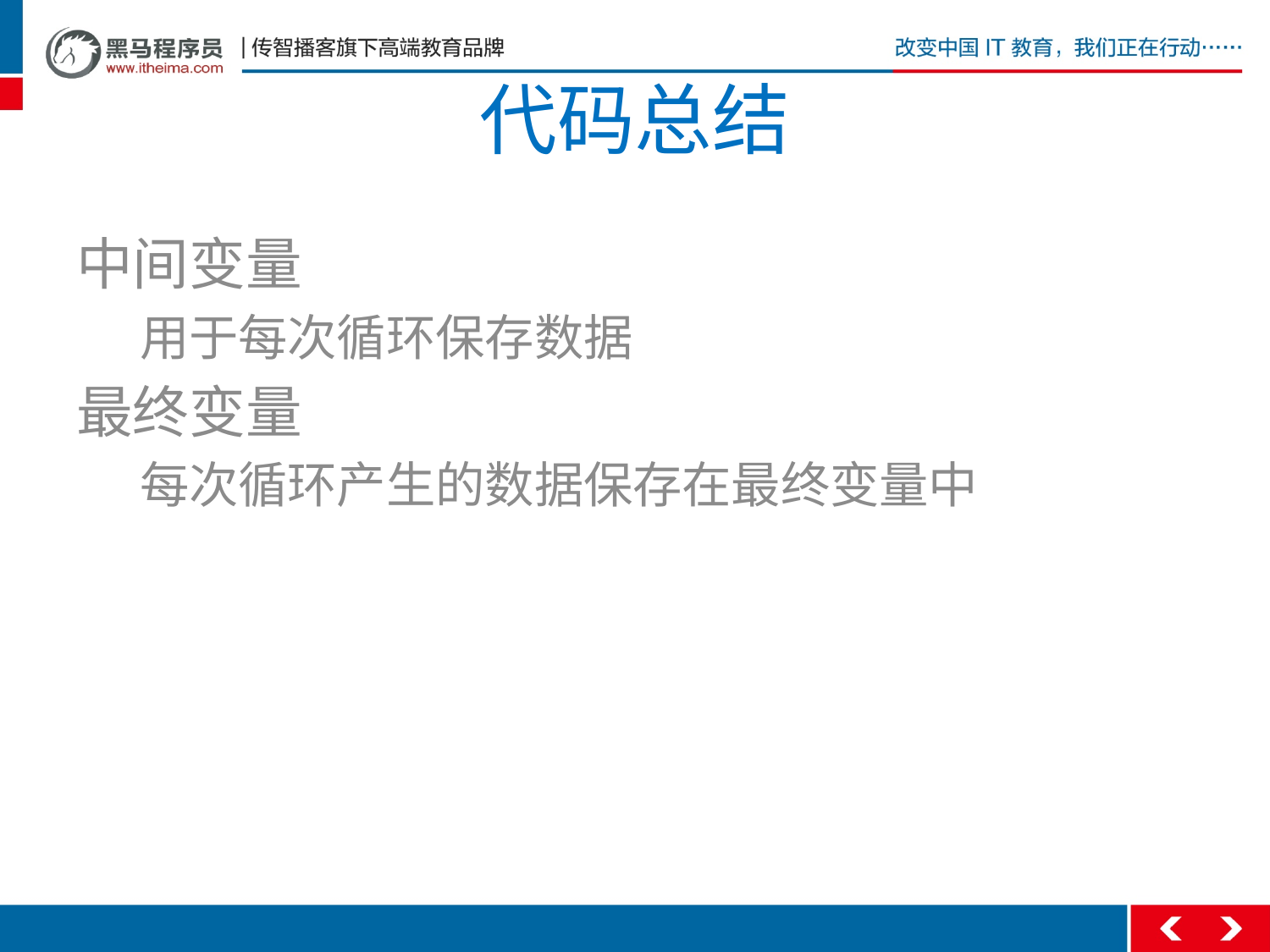

# 代码总结
中间变量
用于每次循环保存数据
最终变量
每次循环产生的数据保存在最终变量中